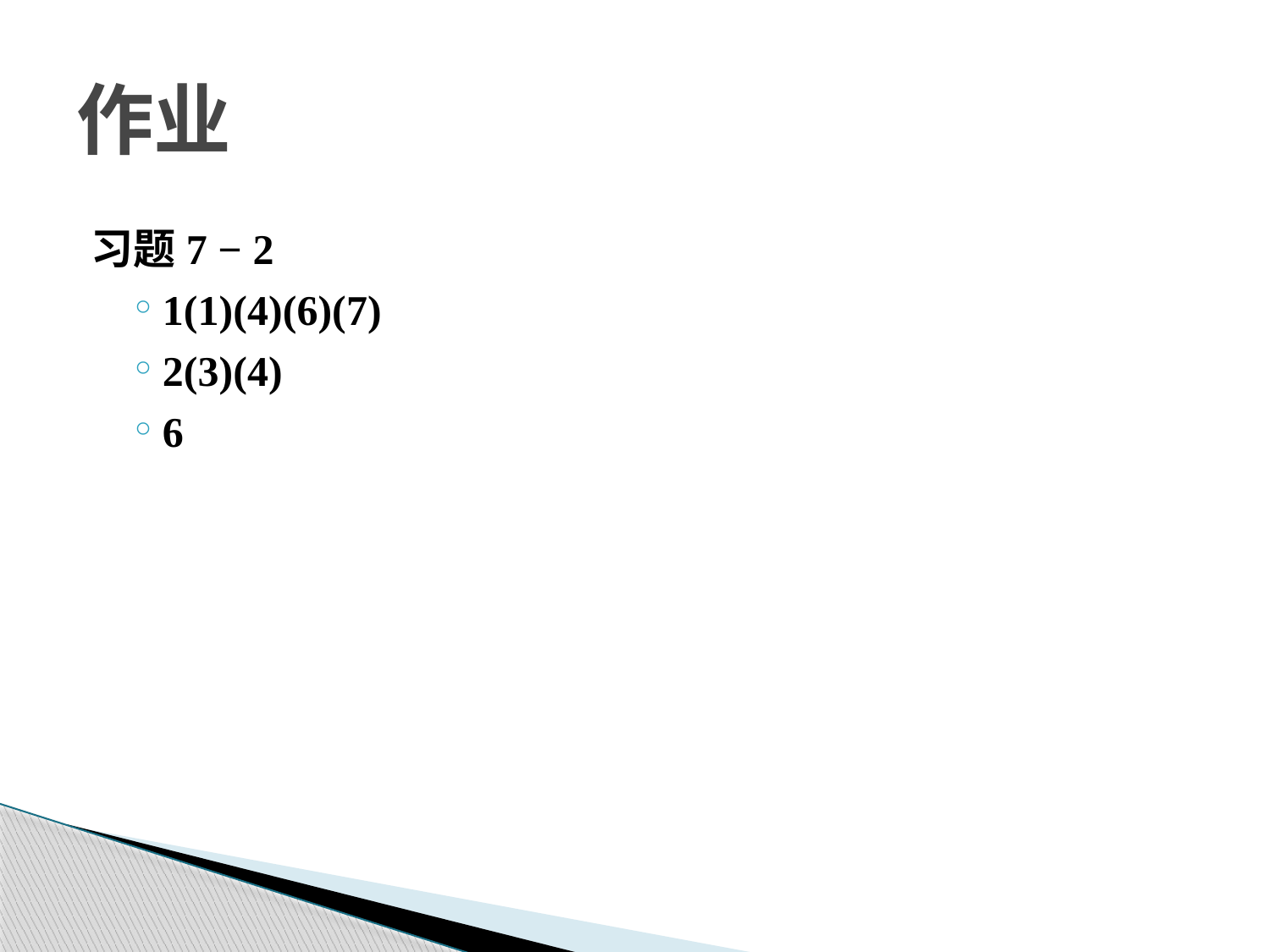

# 作业
习题7 − 2
1(1)(4)(6)(7)
2(3)(4)
6